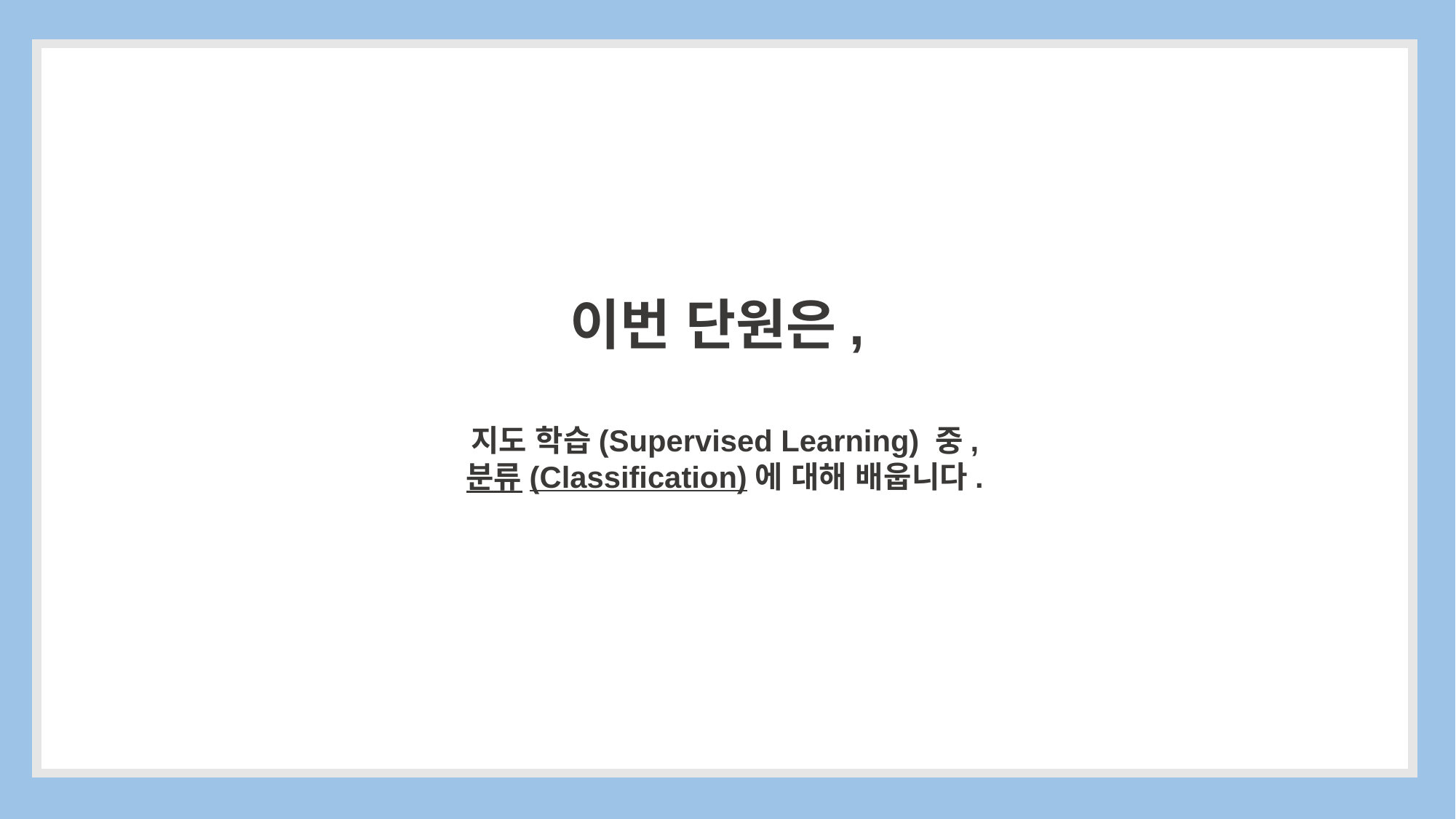

이번 단원은,

지도 학습(Supervised Learning) 중,
분류(Classification)에 대해 배웁니다.